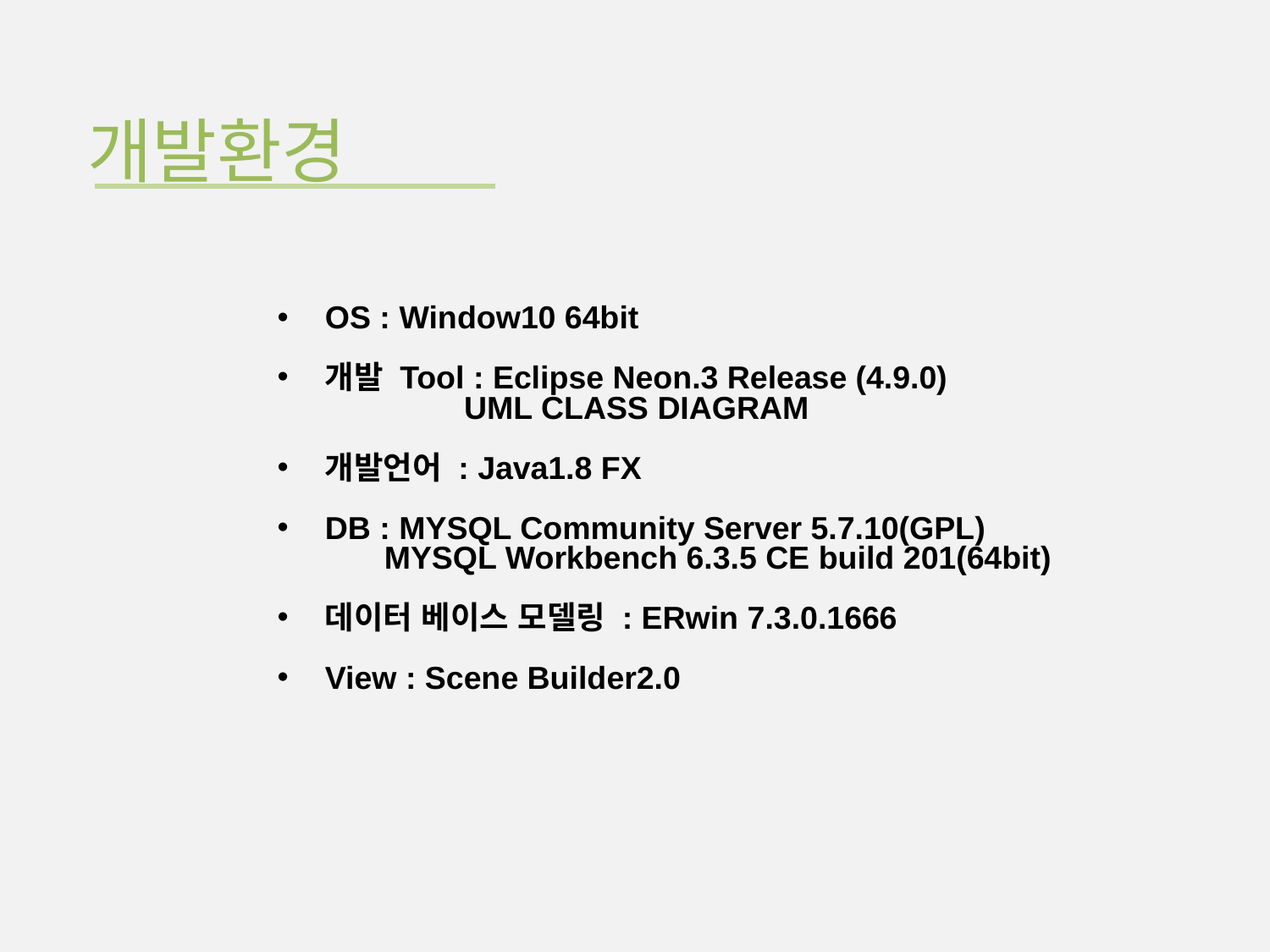

개발환경

OS : Window10 64bit

개발 Tool : Eclipse Neon.3 Release (4.9.0)
                     UML CLASS DIAGRAM

개발언어 : Java1.8 FX

DB : MYSQL Community Server 5.7.10(GPL)
            MYSQL Workbench 6.3.5 CE build 201(64bit)

데이터 베이스 모델링 : ERwin 7.3.0.1666

View : Scene Builder2.0